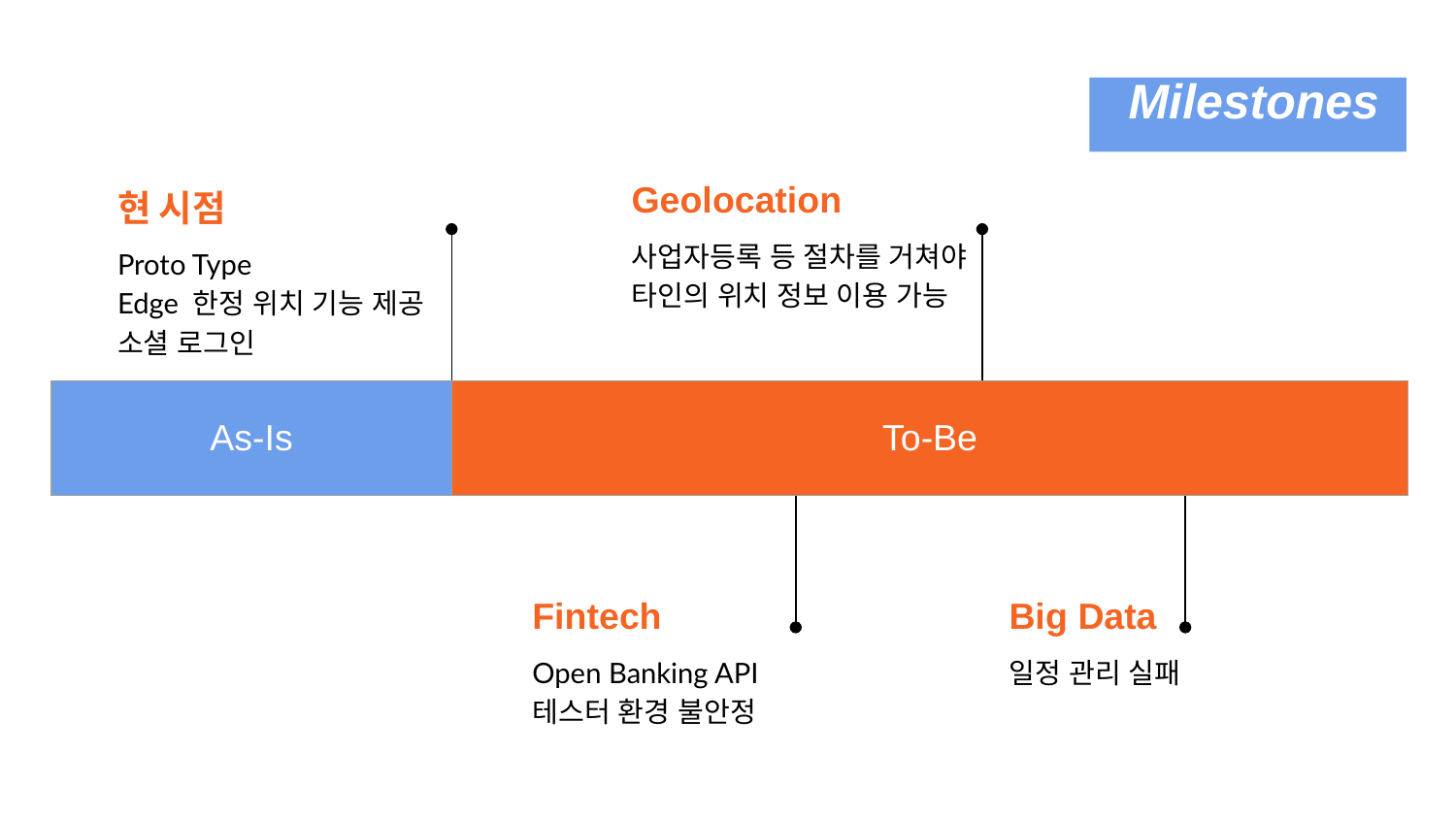

Milestones

Geolocation
# 현 시점
사업자등록 등 절차를 거쳐야 타인의 위치 정보 이용 가능
Proto Type
Edge 한정 위치 기능 제공
소셜 로그인

| As-Is |  |  |  |
| --- | --- | --- | --- |
| To-Be |  |  |  |  |  |  |  |
| --- | --- | --- | --- | --- | --- | --- | --- |
Fintech
Big Data
Open Banking API
테스터 환경 불안정
일정 관리 실패